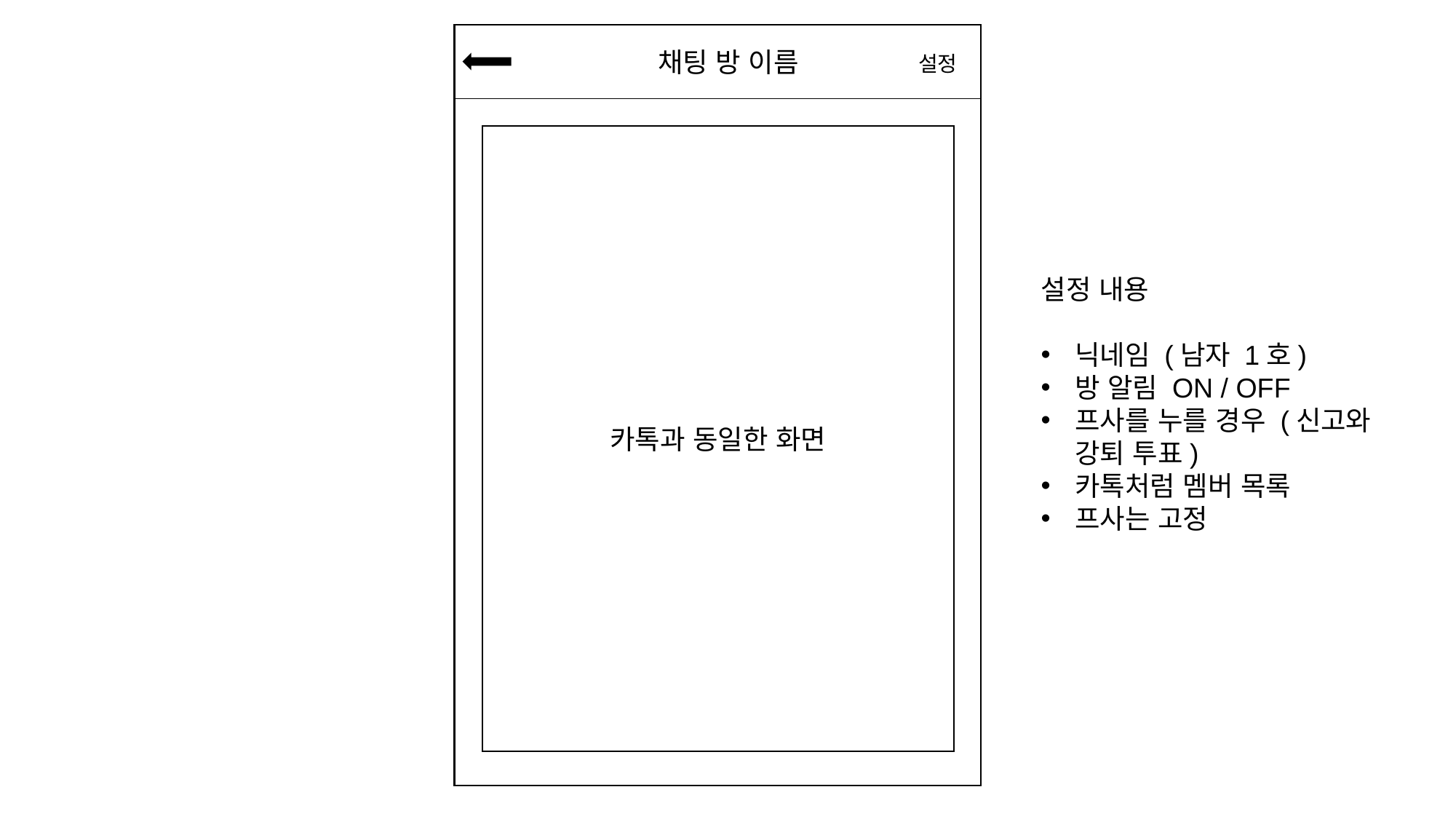

채팅 방 이름
설정

카톡과 동일한 화면
설정 내용

닉네임 (남자 1호)
방 알림 ON / OFF
프사를 누를 경우 (신고와 강퇴 투표)
카톡처럼 멤버 목록
프사는 고정